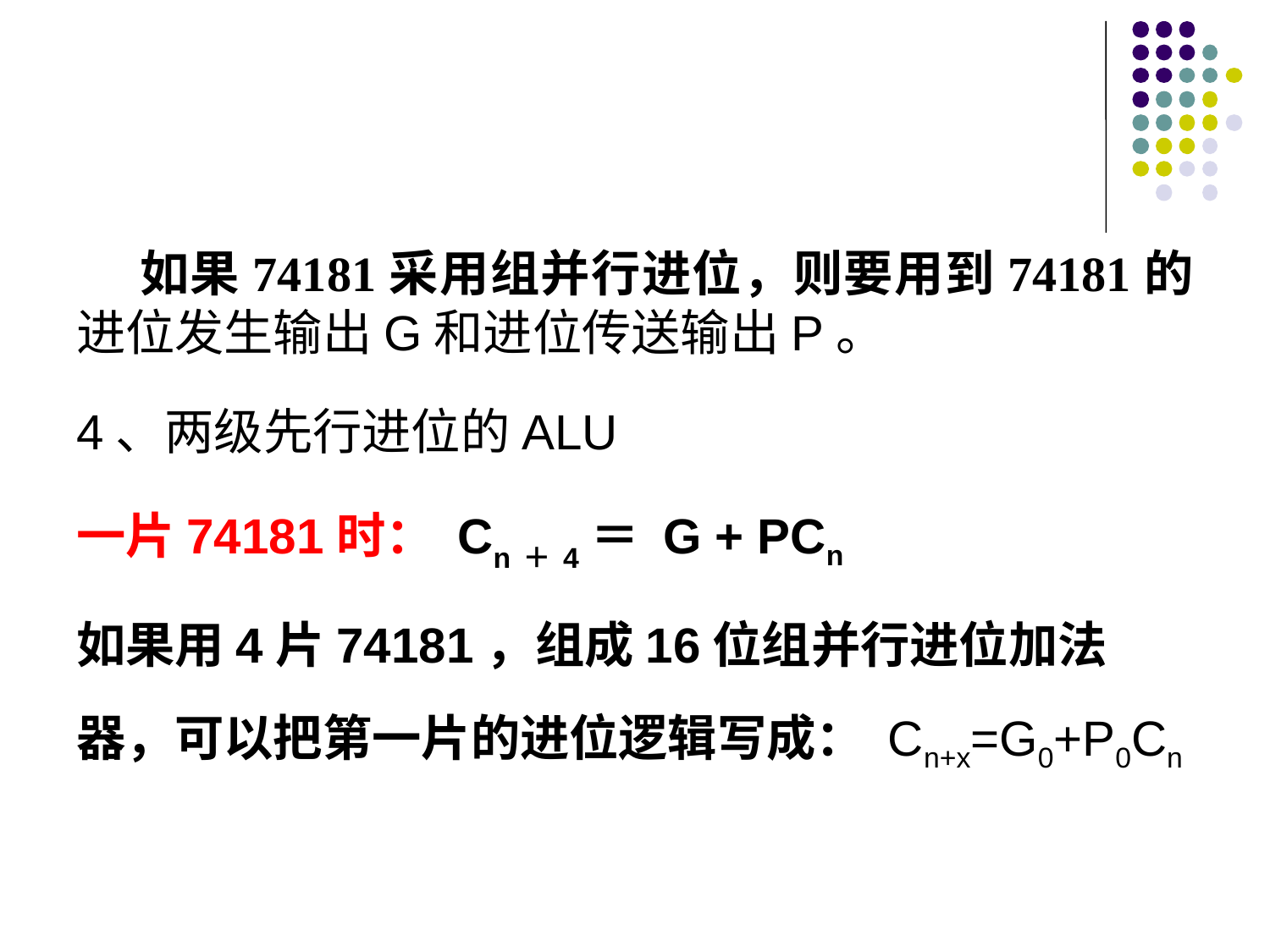

如果74181采用组并行进位，则要用到74181的进位发生输出G和进位传送输出P。
4、两级先行进位的ALU
一片74181时： Cn＋4＝ G + PCn
如果用4片74181，组成16位组并行进位加法器，可以把第一片的进位逻辑写成： Cn+x=G0+P0Cn

161